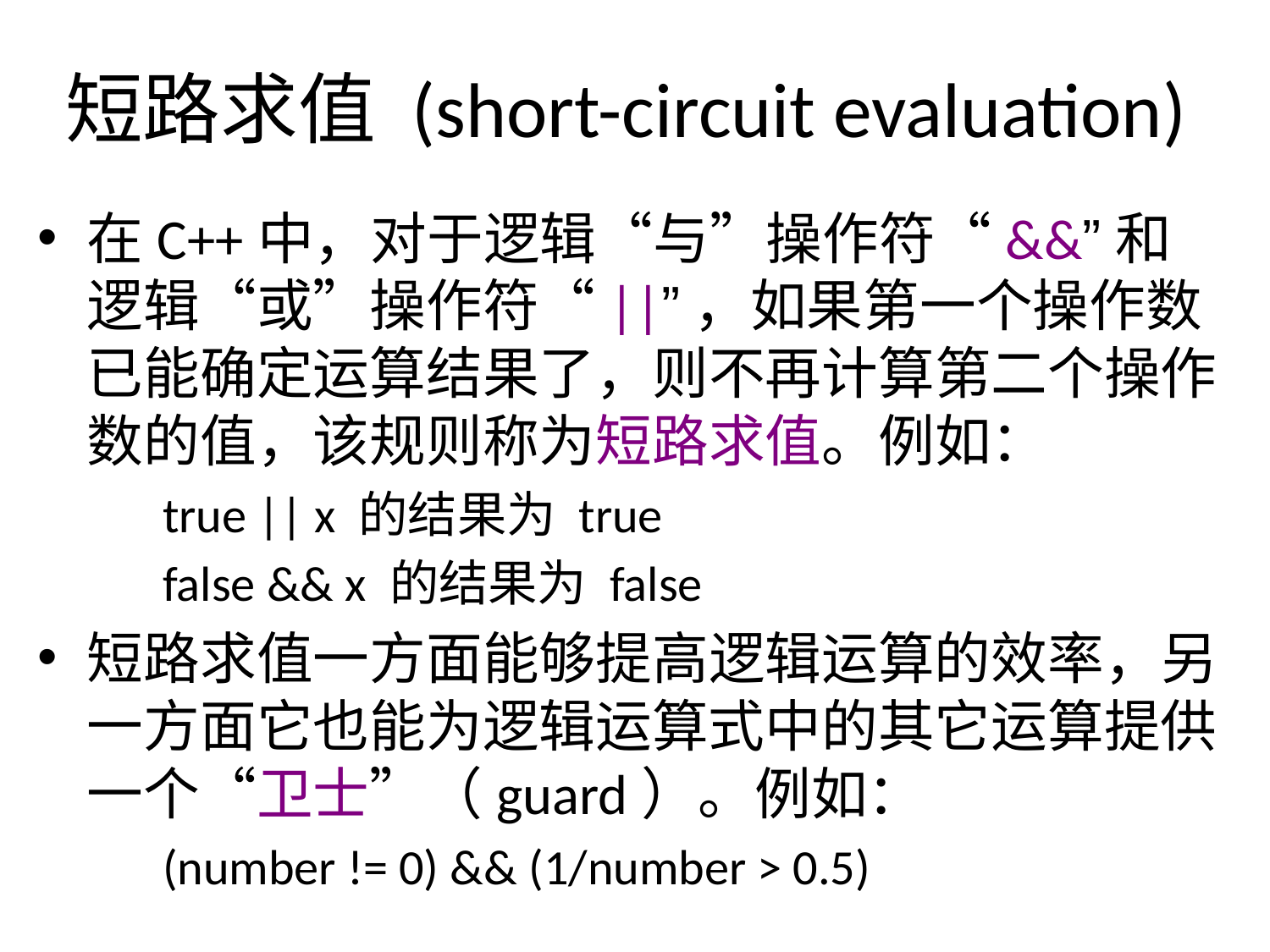

# 短路求值 (short-circuit evaluation)
在C++中，对于逻辑“与”操作符“&&”和逻辑“或”操作符“||”，如果第一个操作数已能确定运算结果了，则不再计算第二个操作数的值，该规则称为短路求值。例如：
	true || x 的结果为 true
	false && x 的结果为 false
短路求值一方面能够提高逻辑运算的效率，另一方面它也能为逻辑运算式中的其它运算提供一个“卫士”（guard）。例如：
	(number != 0) && (1/number > 0.5)